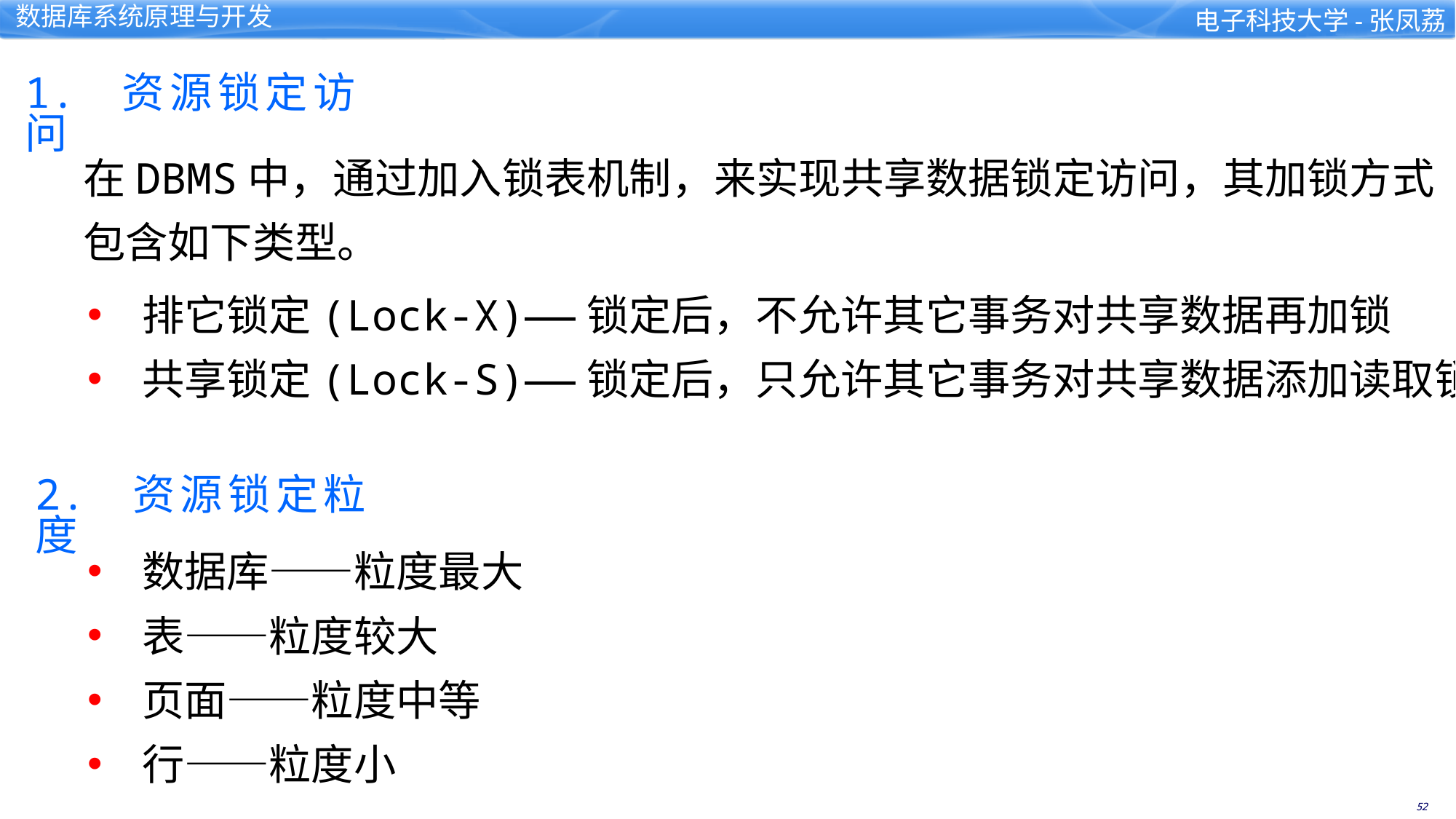

1. 资源锁定访问
在DBMS中，通过加入锁表机制，来实现共享数据锁定访问，其加锁方式包含如下类型。
排它锁定(Lock-X)——锁定后，不允许其它事务对共享数据再加锁
共享锁定(Lock-S)——锁定后，只允许其它事务对共享数据添加读取锁
2. 资源锁定粒度
数据库——粒度最大
表——粒度较大
页面——粒度中等
行——粒度小